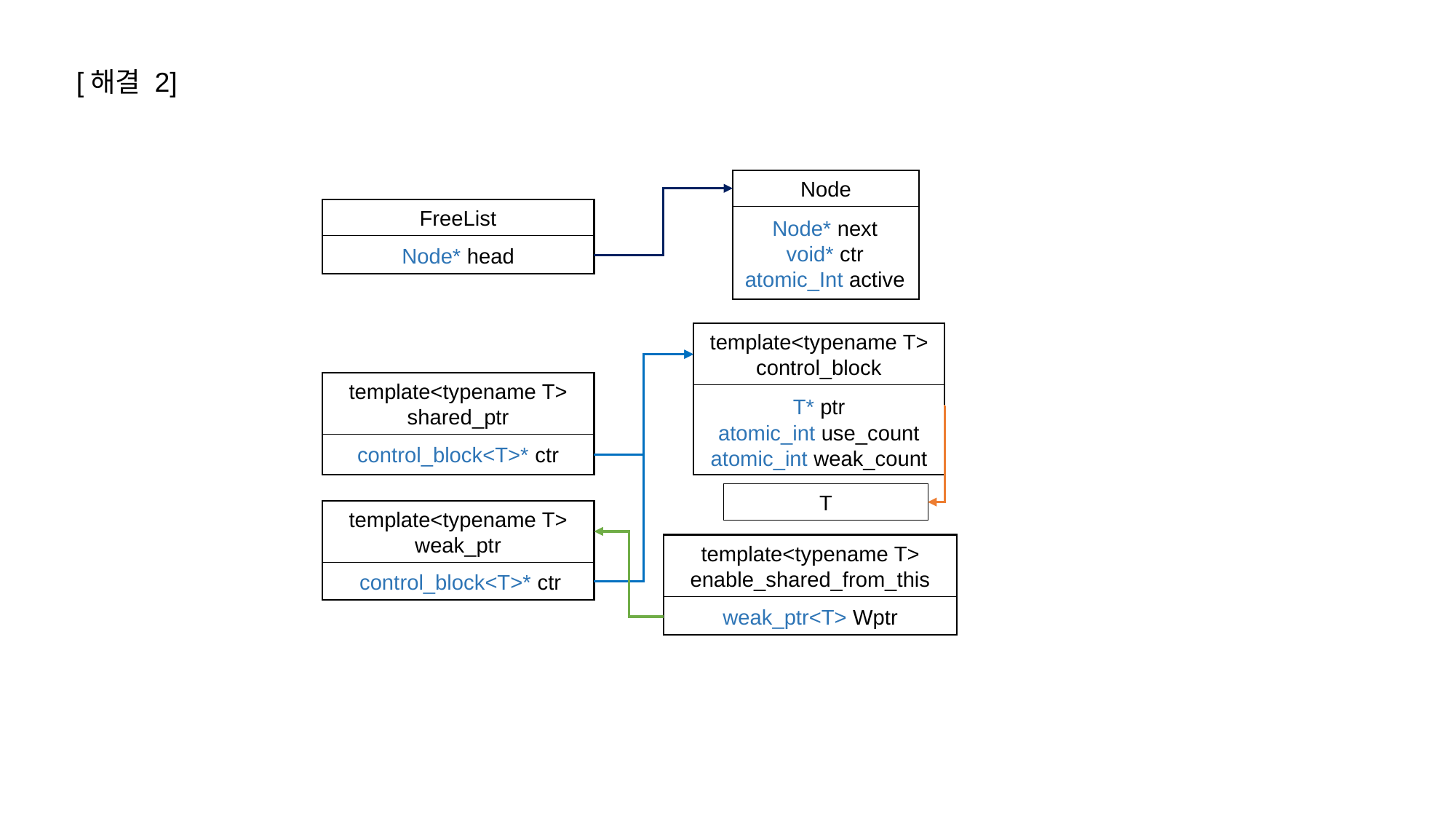

[해결 2]
Node

Node* next
void* ctr
atomic_Int active

FreeList
Node* head
template<typename T>
control_block

template<typename T>
shared_ptr
T* ptr
atomic_int use_count
atomic_int weak_count
control_block<T>* ctr
T
template<typename T>
weak_ptr

template<typename T> enable_shared_from_this
control_block<T>* ctr
weak_ptr<T> Wptr